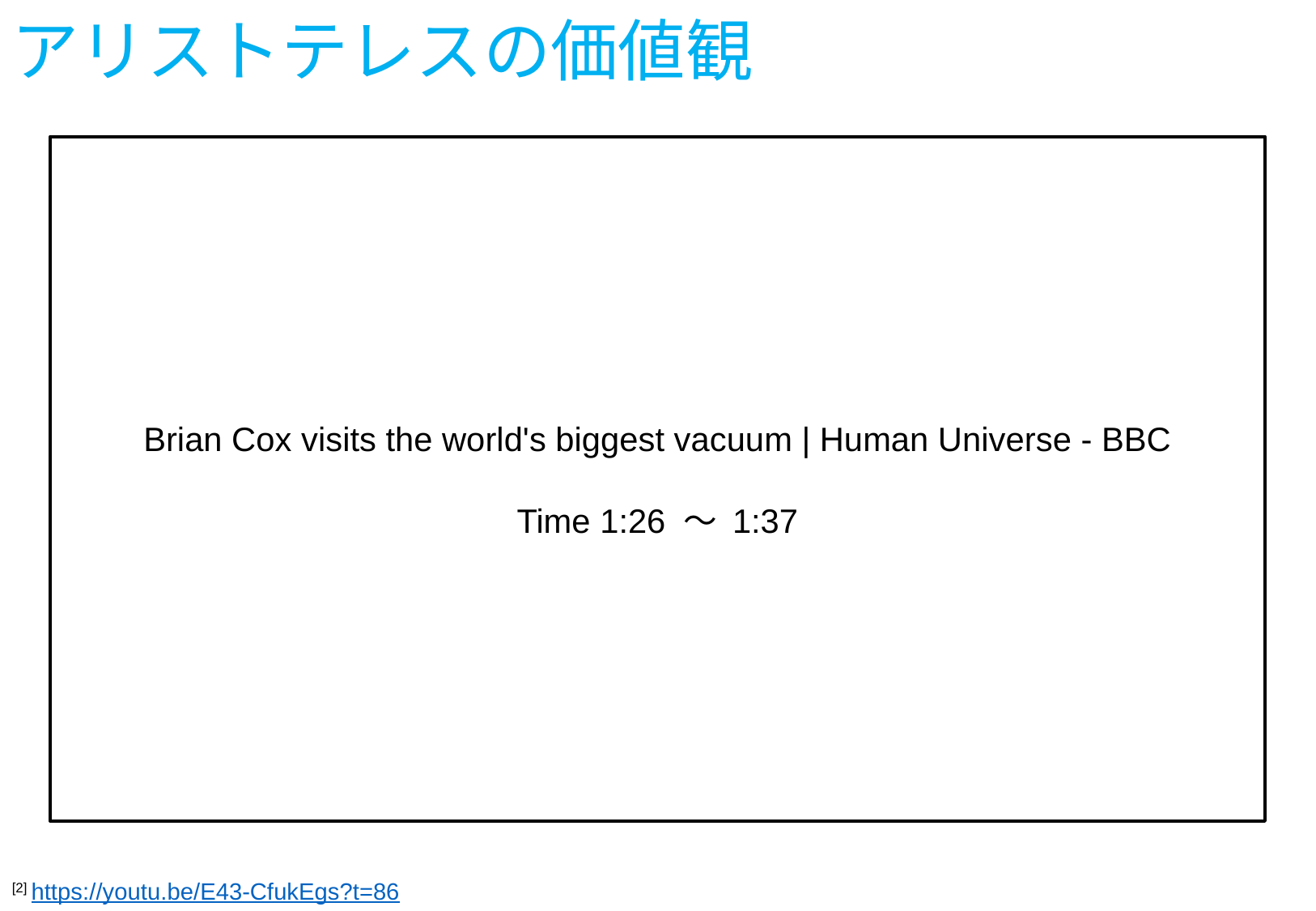

# アリストテレスの価値観
10
Brian Cox visits the world's biggest vacuum | Human Universe - BBC

Time 1:26 ～ 1:37
[2] https://youtu.be/E43-CfukEgs?t=86